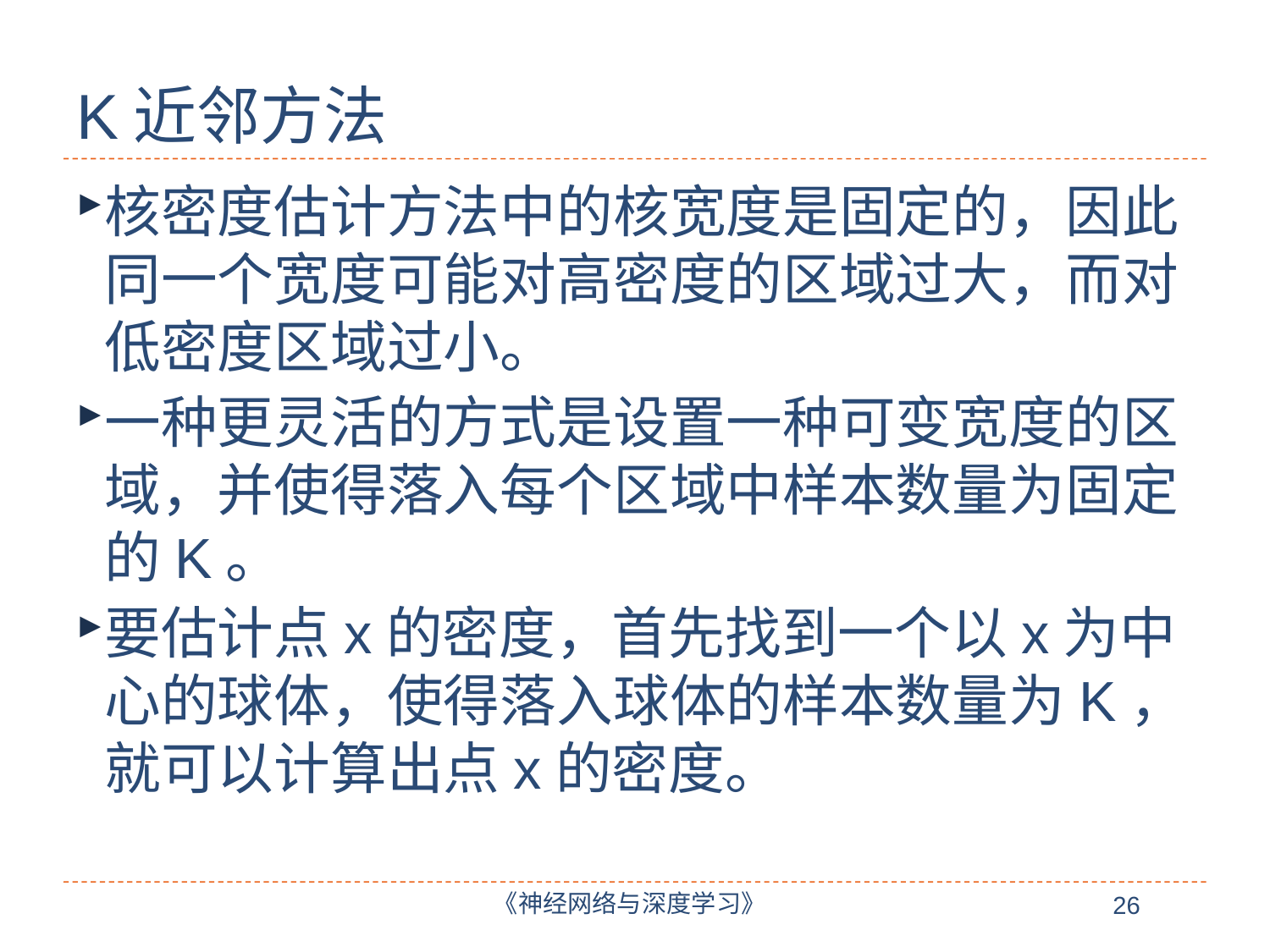

# K近邻方法
核密度估计方法中的核宽度是固定的，因此同一个宽度可能对高密度的区域过大，而对低密度区域过小。
一种更灵活的方式是设置一种可变宽度的区域，并使得落入每个区域中样本数量为固定的K。
要估计点x的密度，首先找到一个以x为中心的球体，使得落入球体的样本数量为K，就可以计算出点x的密度。